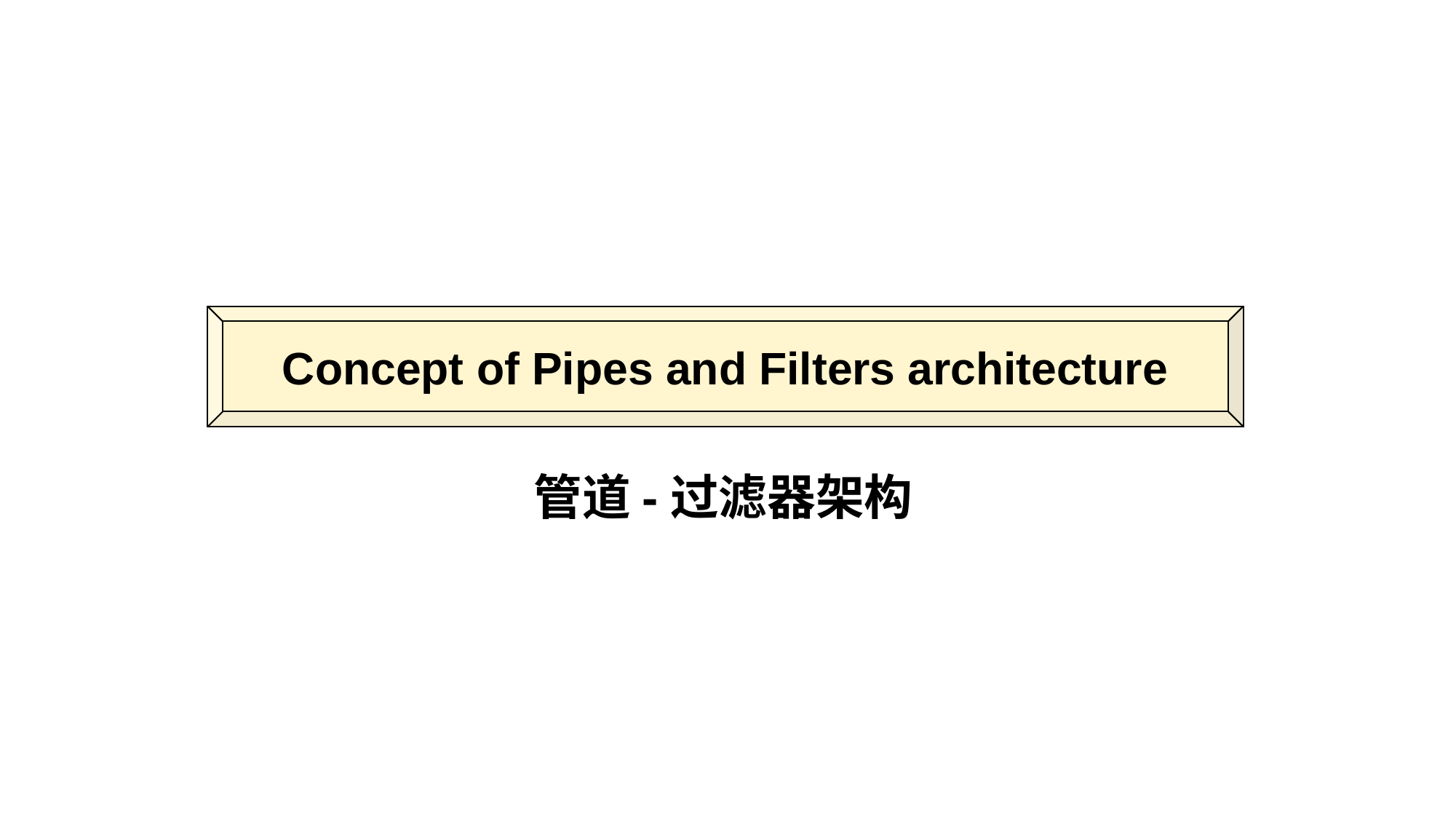

#
Concept of Pipes and Filters architecture
管道-过滤器架构